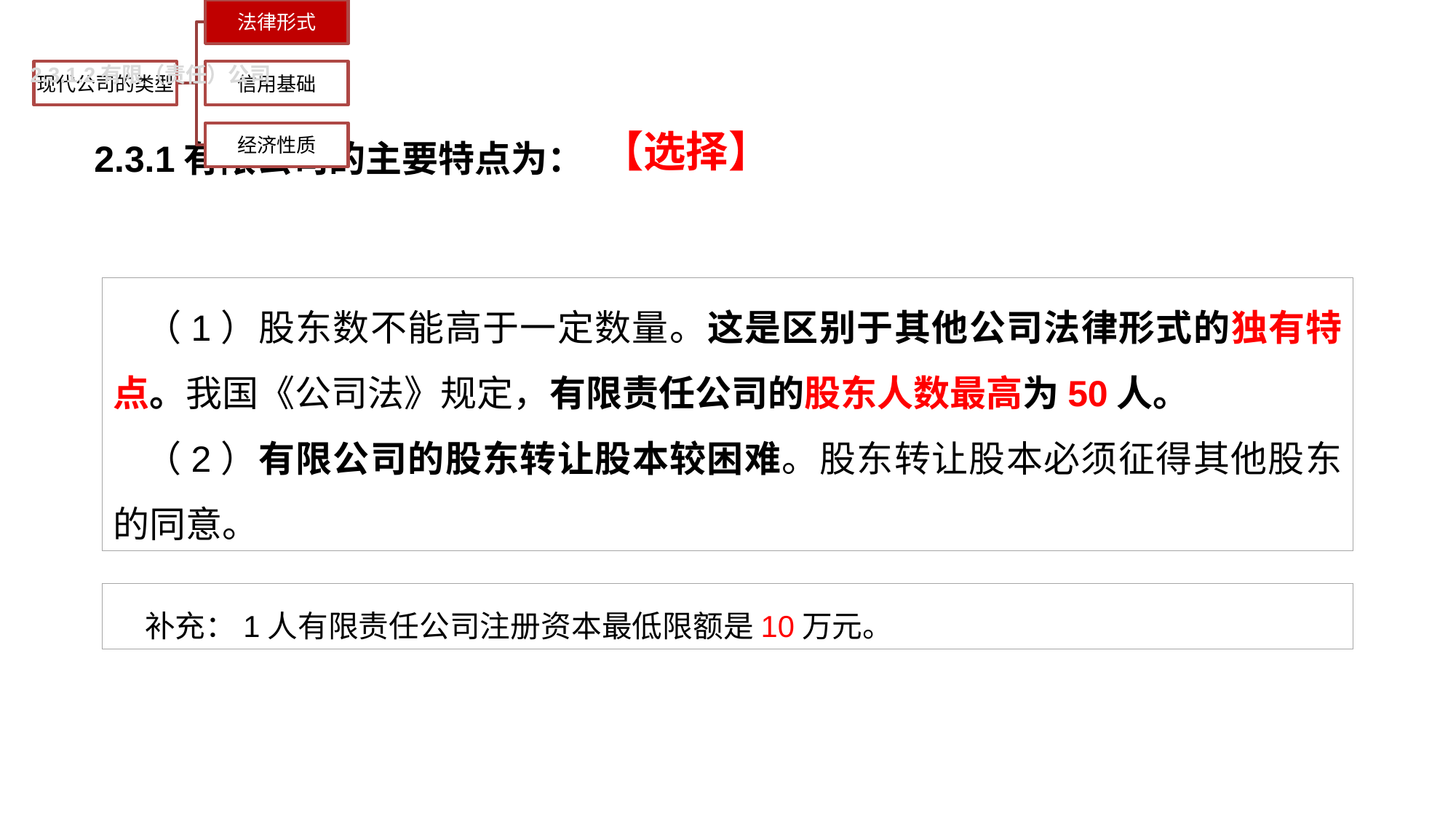

现代公司的类型
法律形式
信用基础
经济性质
2.3.1.2有限（责任）公司
2.3.1有限公司的主要特点为：
【选择】
（1）股东数不能高于一定数量。这是区别于其他公司法律形式的独有特点。我国《公司法》规定，有限责任公司的股东人数最高为50人。
（2）有限公司的股东转让股本较困难。股东转让股本必须征得其他股东的同意。
补充：1人有限责任公司注册资本最低限额是10万元。